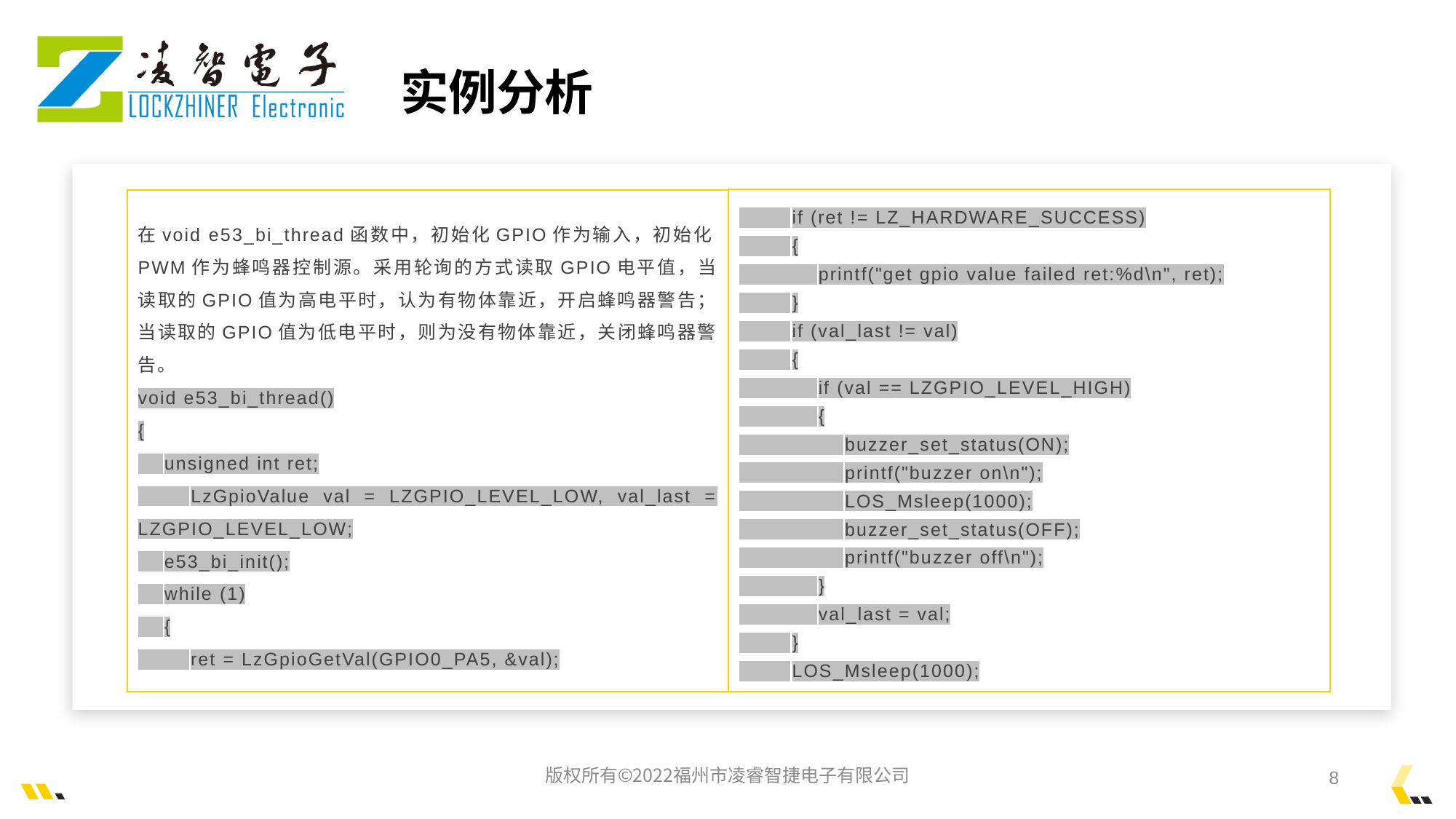

实例分析

        if (ret != LZ_HARDWARE_SUCCESS)
        {
            printf("get gpio value failed ret:%d\n", ret);
        }
        if (val_last != val)
        {
            if (val == LZGPIO_LEVEL_HIGH)
            {
                buzzer_set_status(ON);
                printf("buzzer on\n");
                LOS_Msleep(1000);
                buzzer_set_status(OFF);
                printf("buzzer off\n");
            }
            val_last = val;
        }
        LOS_Msleep(1000);
在void e53_bi_thread函数中，初始化GPIO作为输入，初始化PWM作为蜂鸣器控制源。采用轮询的方式读取GPIO电平值，当读取的GPIO值为高电平时，认为有物体靠近，开启蜂鸣器警告；当读取的GPIO值为低电平时，则为没有物体靠近，关闭蜂鸣器警告。
void e53_bi_thread()
{
    unsigned int ret;
    LzGpioValue val = LZGPIO_LEVEL_LOW, val_last = LZGPIO_LEVEL_LOW;
    e53_bi_init();
    while (1)
    {
        ret = LzGpioGetVal(GPIO0_PA5, &val);
版权所有©2022福州市凌睿智捷电子有限公司
8